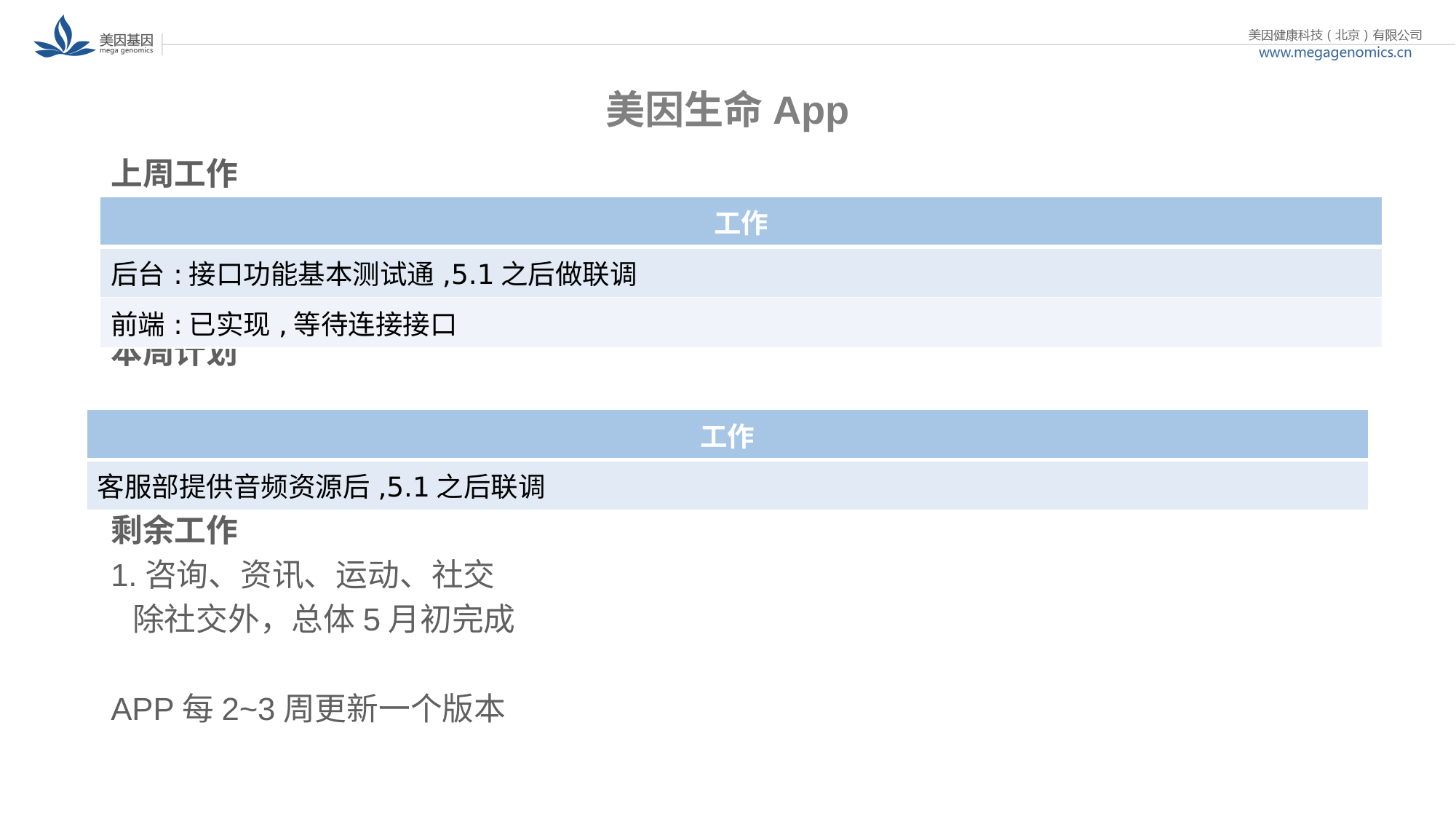

# 美因生命App
上周工作

本周计划

剩余工作
1.咨询、资讯、运动、社交
  除社交外，总体5月初完成

APP每2~3周更新一个版本
| 工作 |
| --- |
| 后台:接口功能基本测试通,5.1之后做联调 |
| 前端:已实现,等待连接接口 |
| 工作 |
| --- |
| 客服部提供音频资源后,5.1之后联调 |